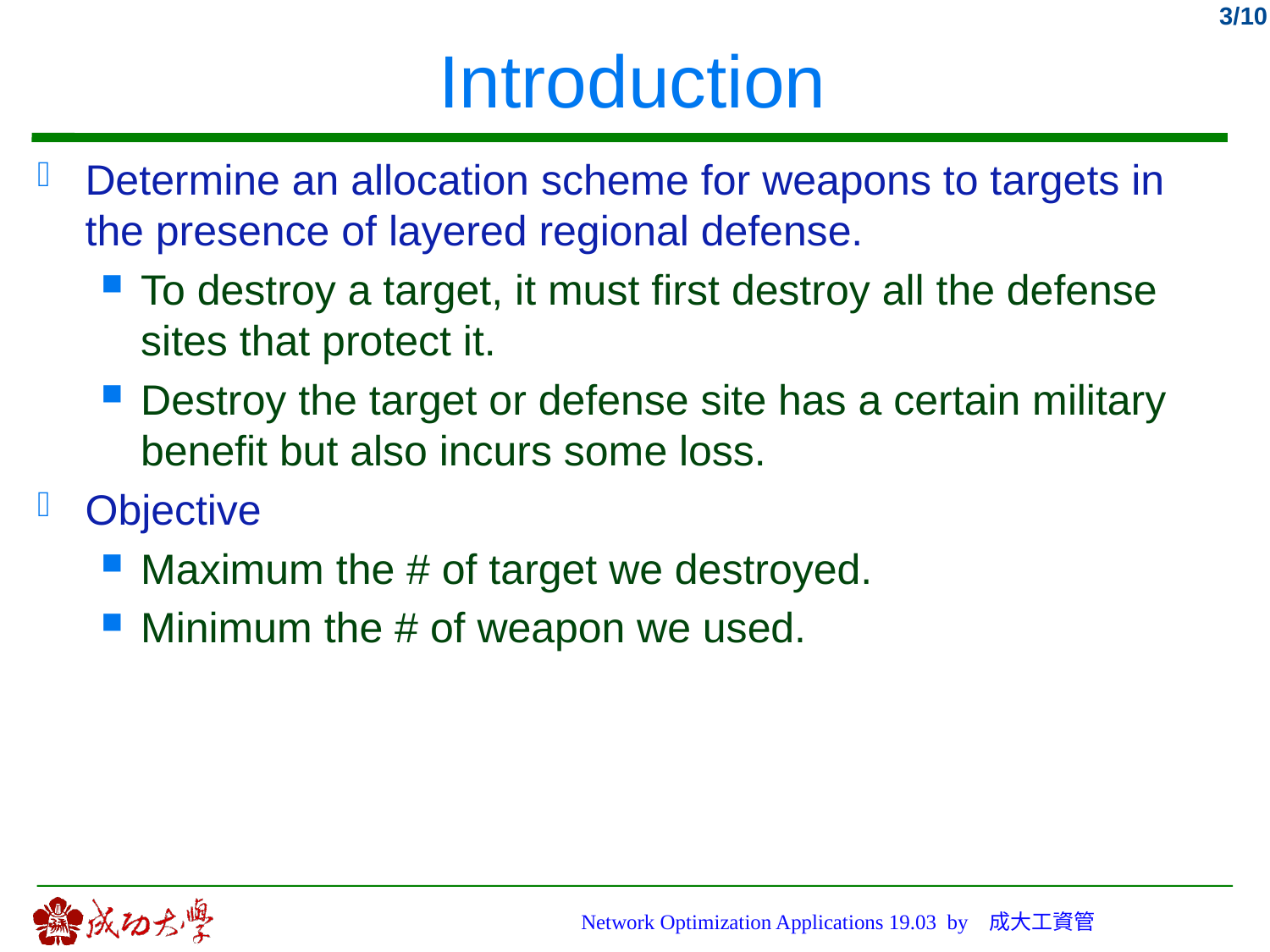

# Introduction
Determine an allocation scheme for weapons to targets in the presence of layered regional defense.
To destroy a target, it must first destroy all the defense sites that protect it.
Destroy the target or defense site has a certain military benefit but also incurs some loss.
Objective
Maximum the # of target we destroyed.
Minimum the # of weapon we used.
Network Optimization Applications 19.03  by   成大工資管